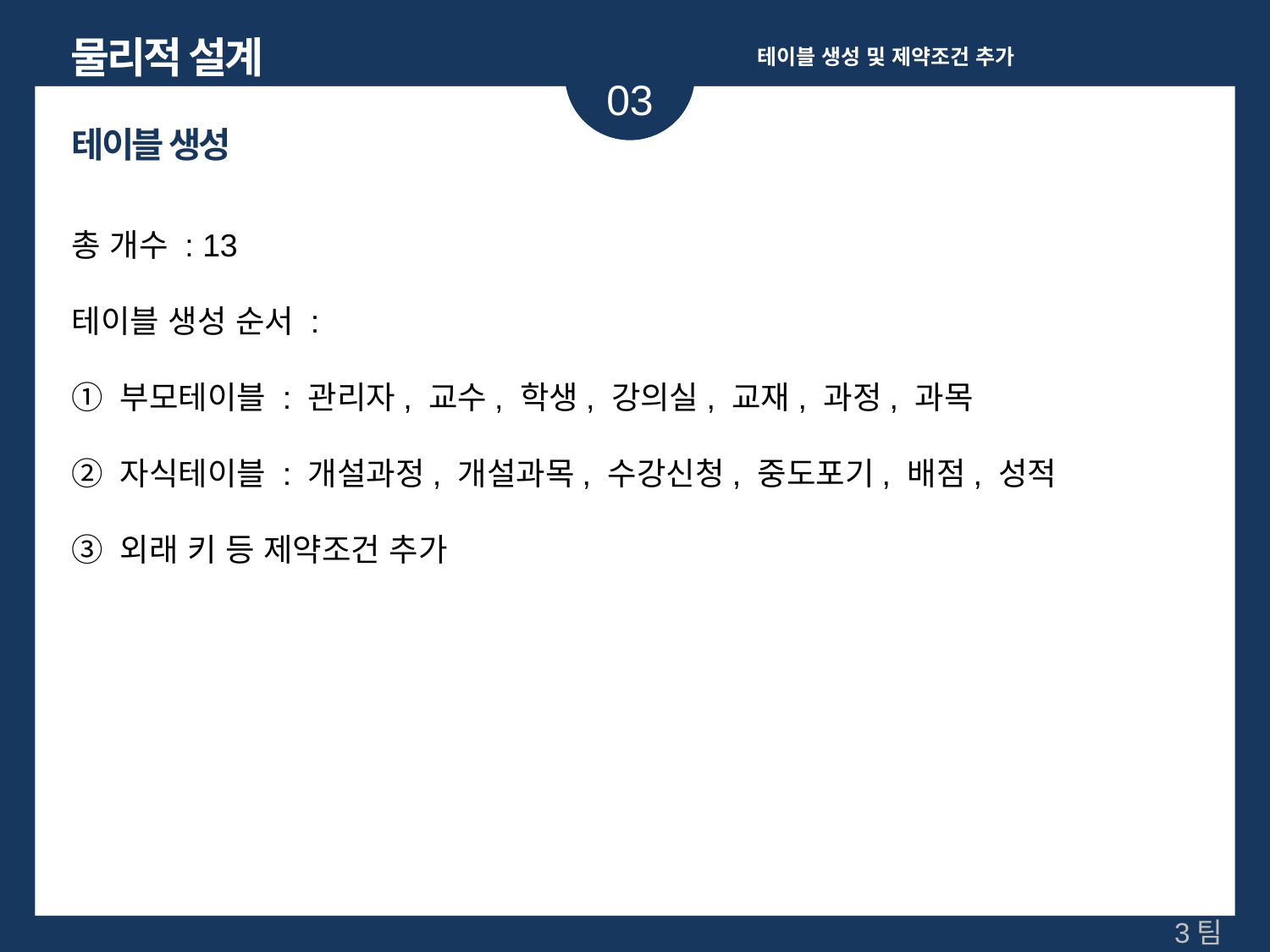

물리적 설계
테이블 생성 및 제약조건 추가
03

테이블 생성
총 개수 : 13

테이블 생성 순서 :

① 부모테이블 : 관리자, 교수, 학생, 강의실, 교재, 과정, 과목

② 자식테이블 : 개설과정, 개설과목, 수강신청, 중도포기, 배점, 성적

③ 외래 키 등 제약조건 추가
3팀